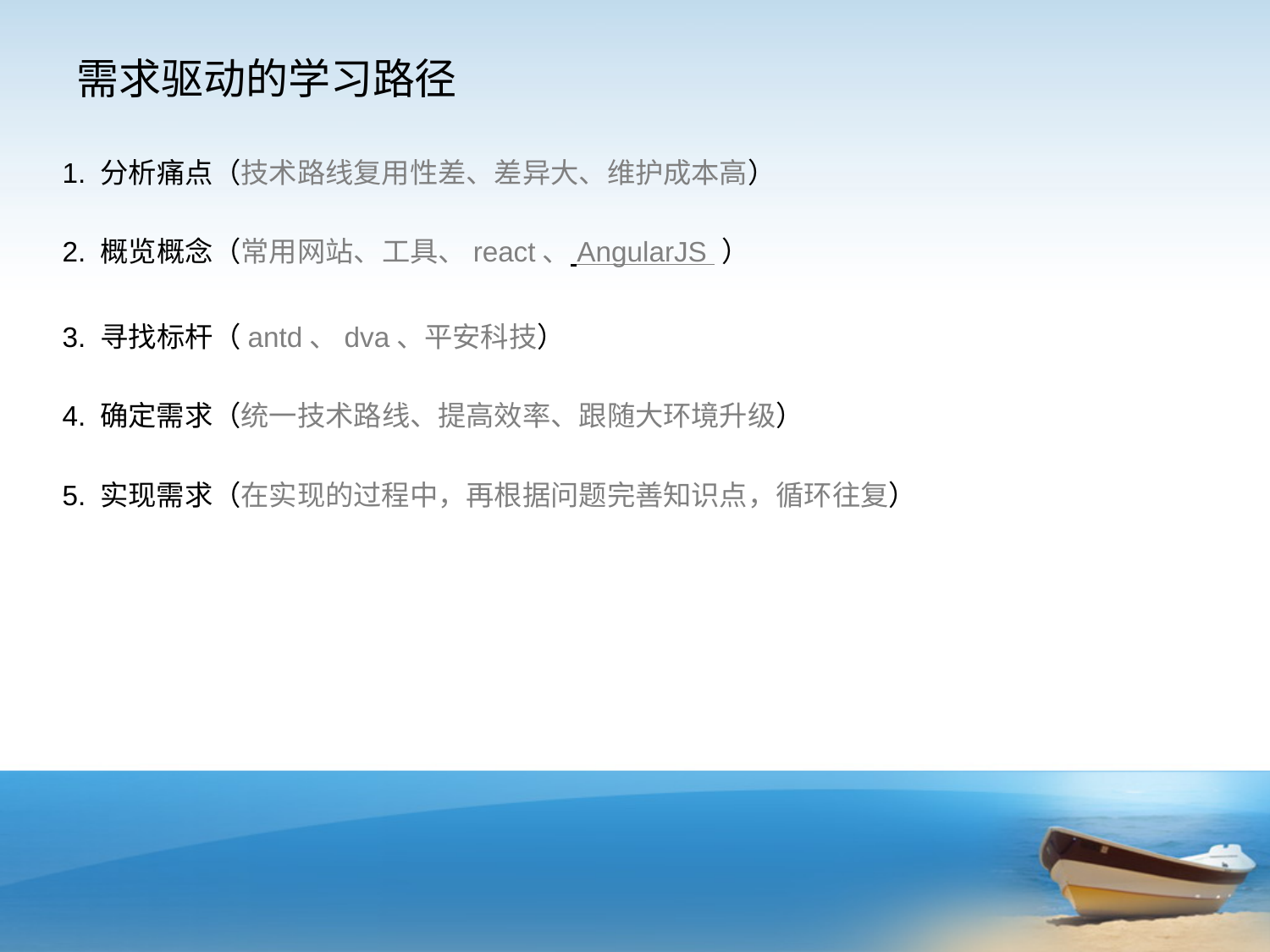

# 需求驱动的学习路径

1. 分析痛点（技术路线复用性差、差异大、维护成本高）

2. 概览概念（常用网站、工具、react、 AngularJS ）

3. 寻找标杆（antd、dva、平安科技）

4. 确定需求（统一技术路线、提高效率、跟随大环境升级）

5. 实现需求（在实现的过程中，再根据问题完善知识点，循环往复）